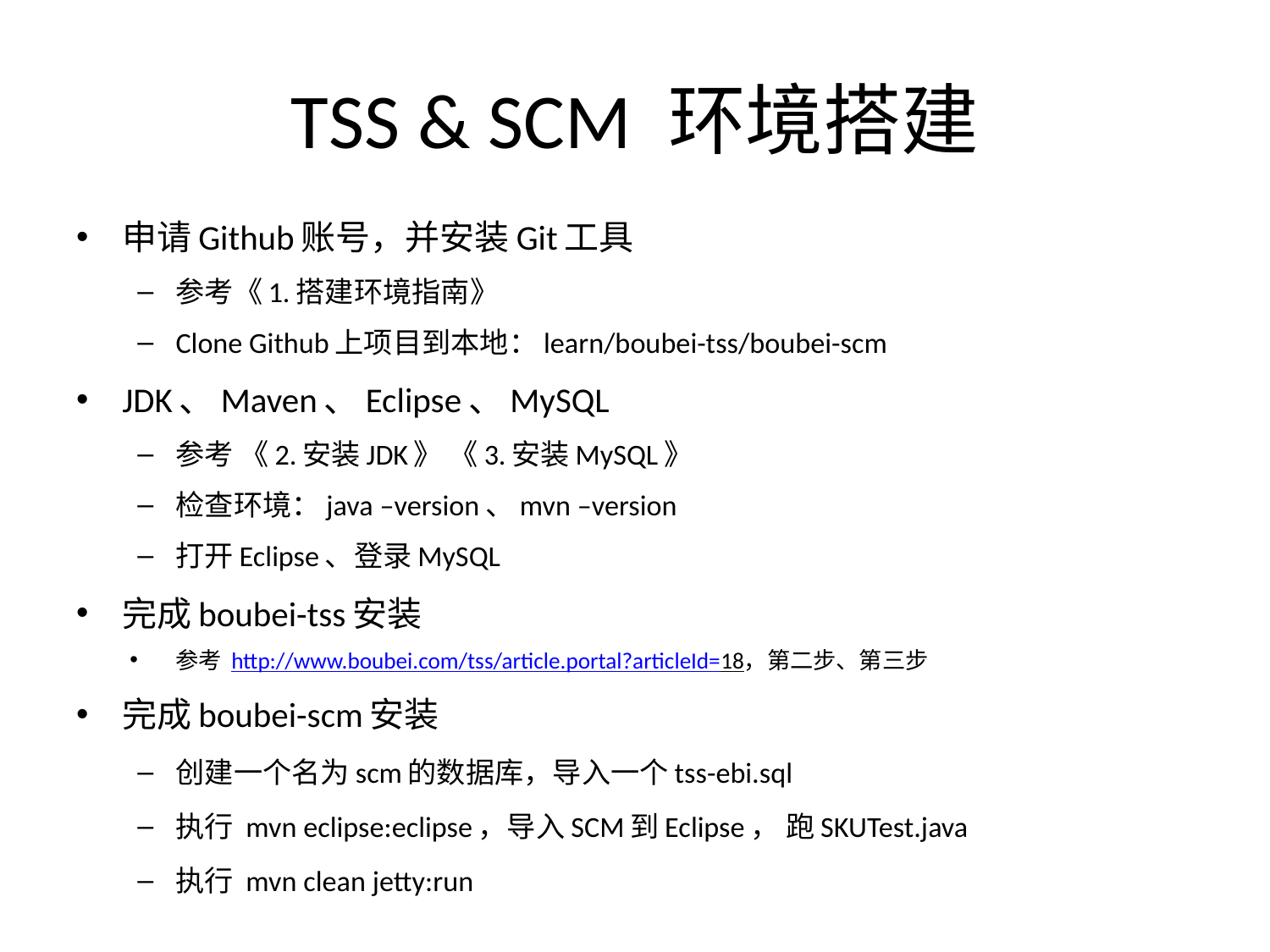

# TSS & SCM 环境搭建
申请Github账号，并安装Git工具
参考《1.搭建环境指南》
Clone Github上项目到本地：learn/boubei-tss/boubei-scm
JDK、Maven、Eclipse、MySQL
参考 《2.安装JDK》 《3.安装MySQL》
检查环境：java –version、mvn –version
打开Eclipse、登录MySQL
完成boubei-tss安装
参考 http://www.boubei.com/tss/article.portal?articleId=18，第二步、第三步
完成boubei-scm安装
创建一个名为scm的数据库，导入一个tss-ebi.sql
执行 mvn eclipse:eclipse，导入SCM到Eclipse， 跑SKUTest.java
执行 mvn clean jetty:run